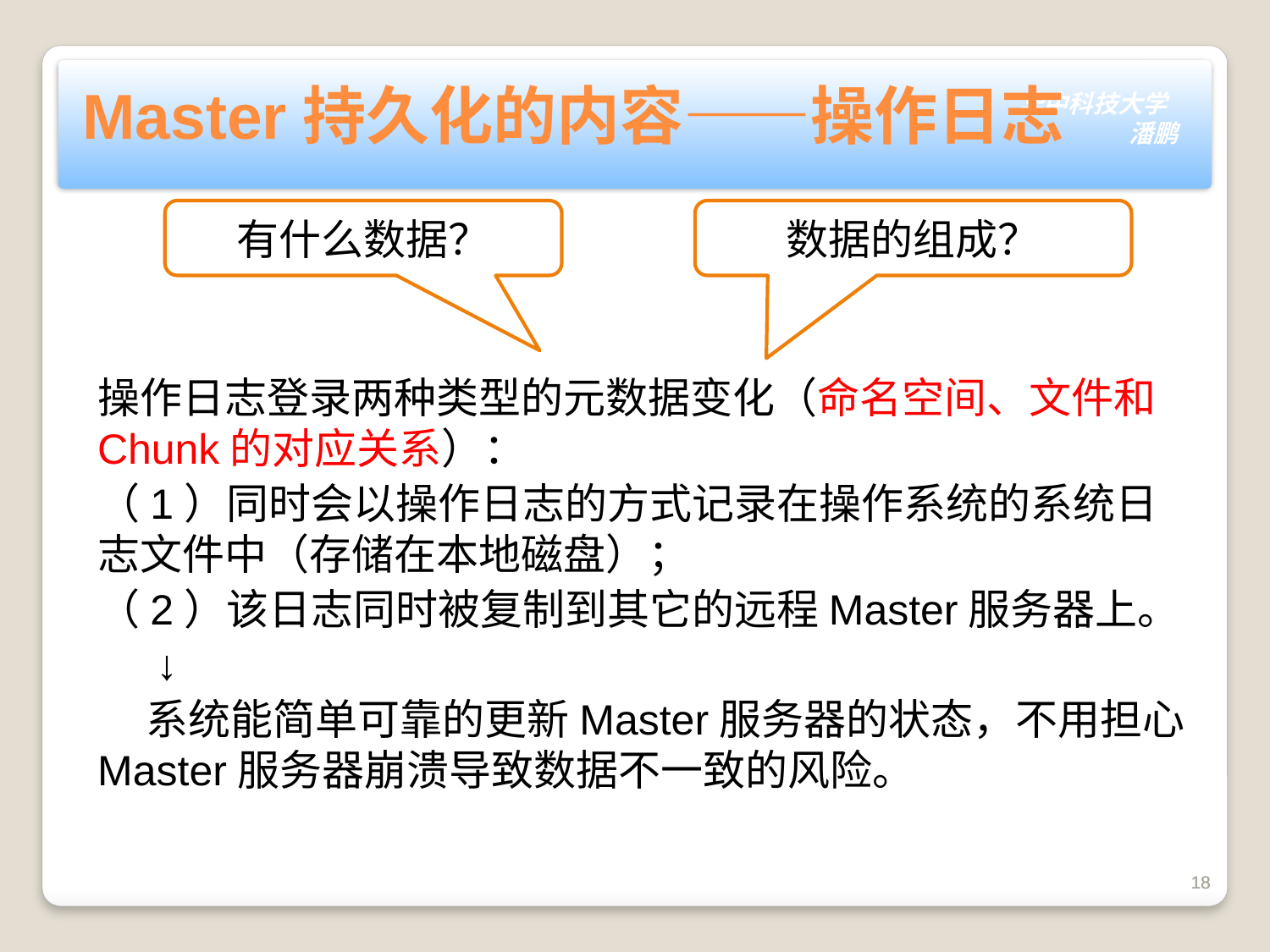

Master持久化的内容——操作日志
有什么数据？
数据的组成？
操作日志登录两种类型的元数据变化（命名空间、文件和Chunk的对应关系）：
（1）同时会以操作日志的方式记录在操作系统的系统日志文件中（存储在本地磁盘）；
（2）该日志同时被复制到其它的远程Master服务器上。
     ↓
    系统能简单可靠的更新Master服务器的状态，不用担心Master服务器崩溃导致数据不一致的风险。
18
18